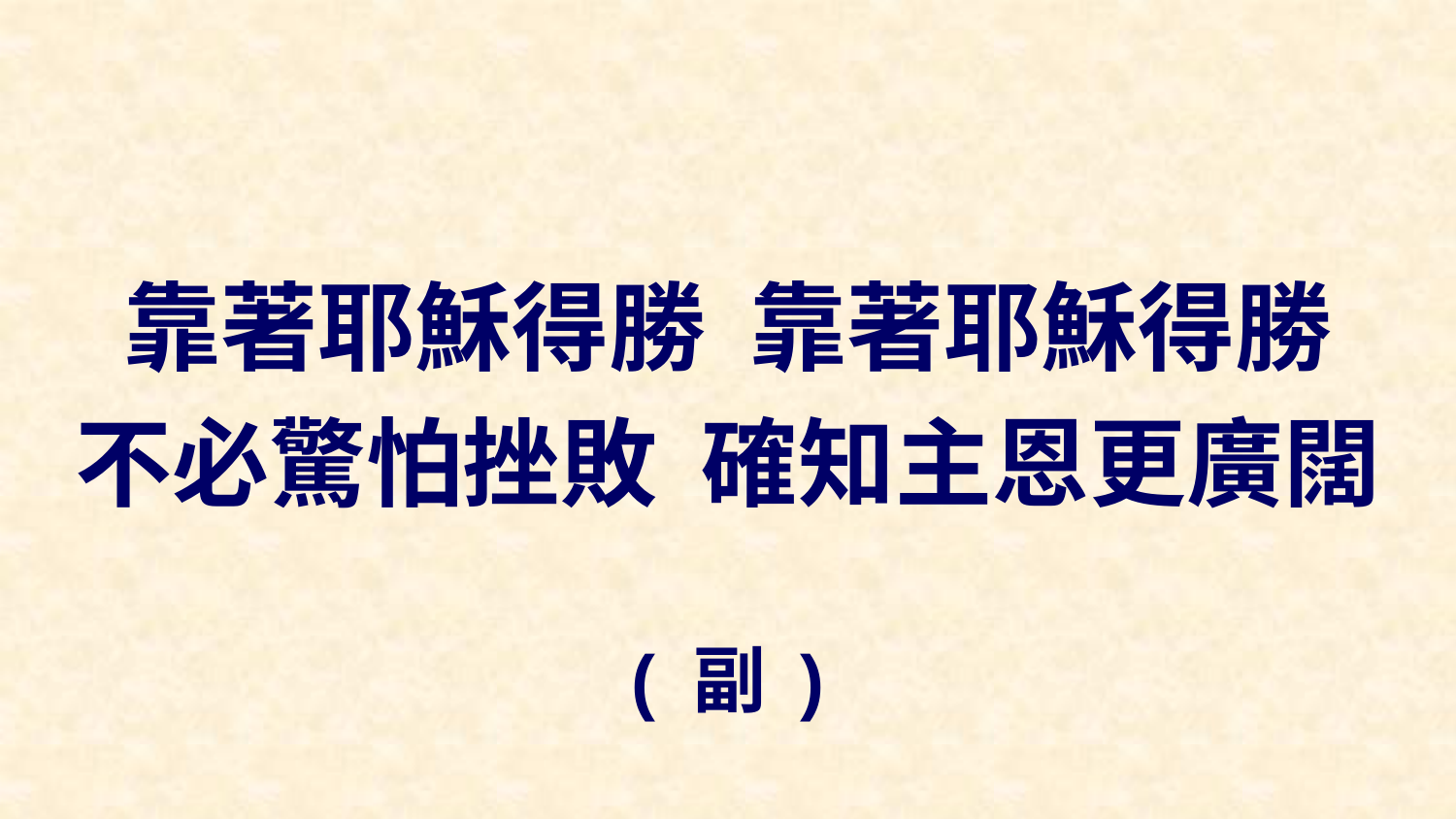

靠著耶穌得勝  靠著耶穌得勝
不必驚怕挫敗  確知主恩更廣闊
( 副 )